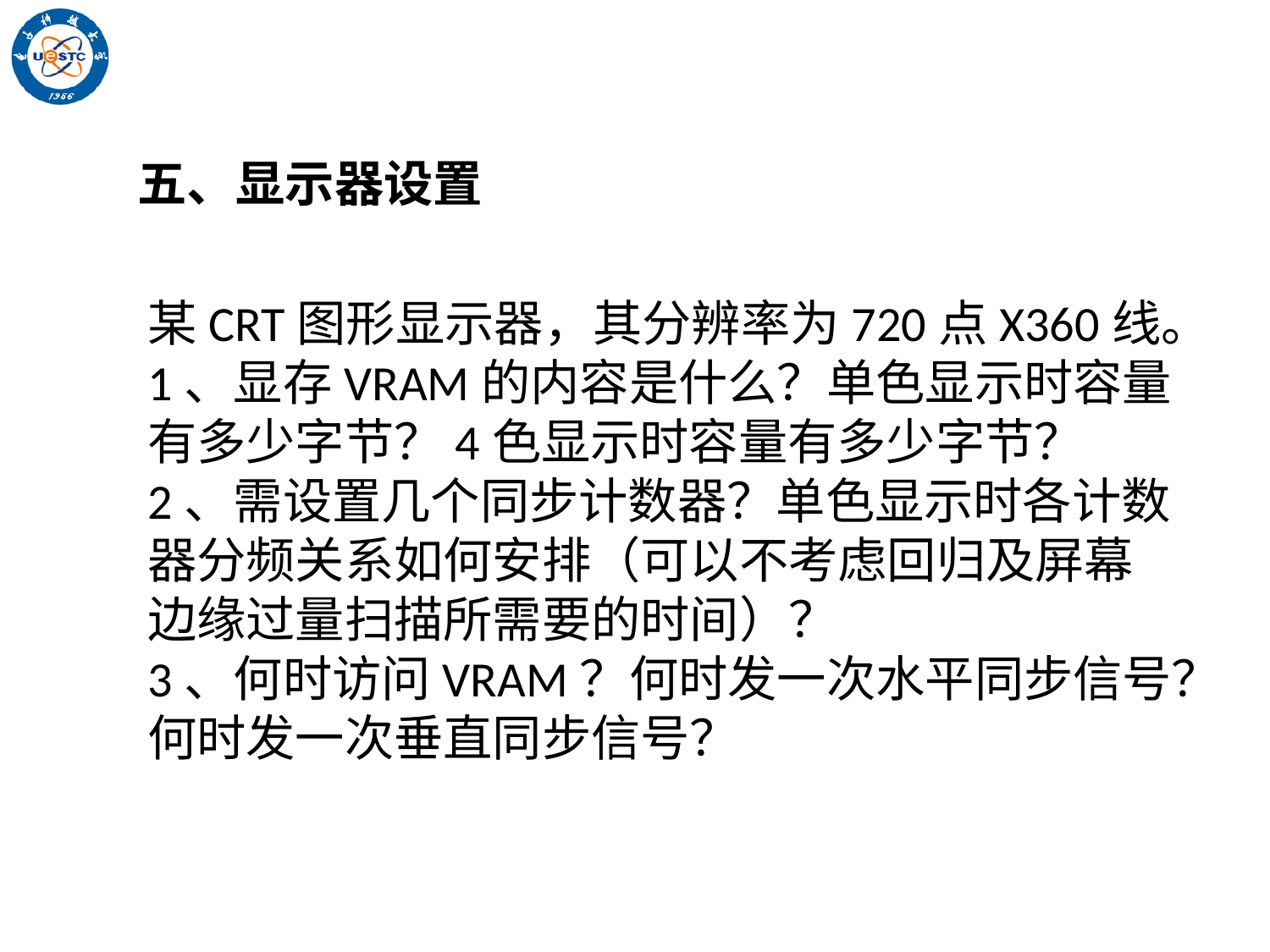

五、显示器设置
某CRT图形显示器，其分辨率为720点X360线。
1、显存VRAM的内容是什么？单色显示时容量有多少字节？4色显示时容量有多少字节？
2、需设置几个同步计数器？单色显示时各计数器分频关系如何安排（可以不考虑回归及屏幕边缘过量扫描所需要的时间）？
3、何时访问VRAM？何时发一次水平同步信号？何时发一次垂直同步信号？